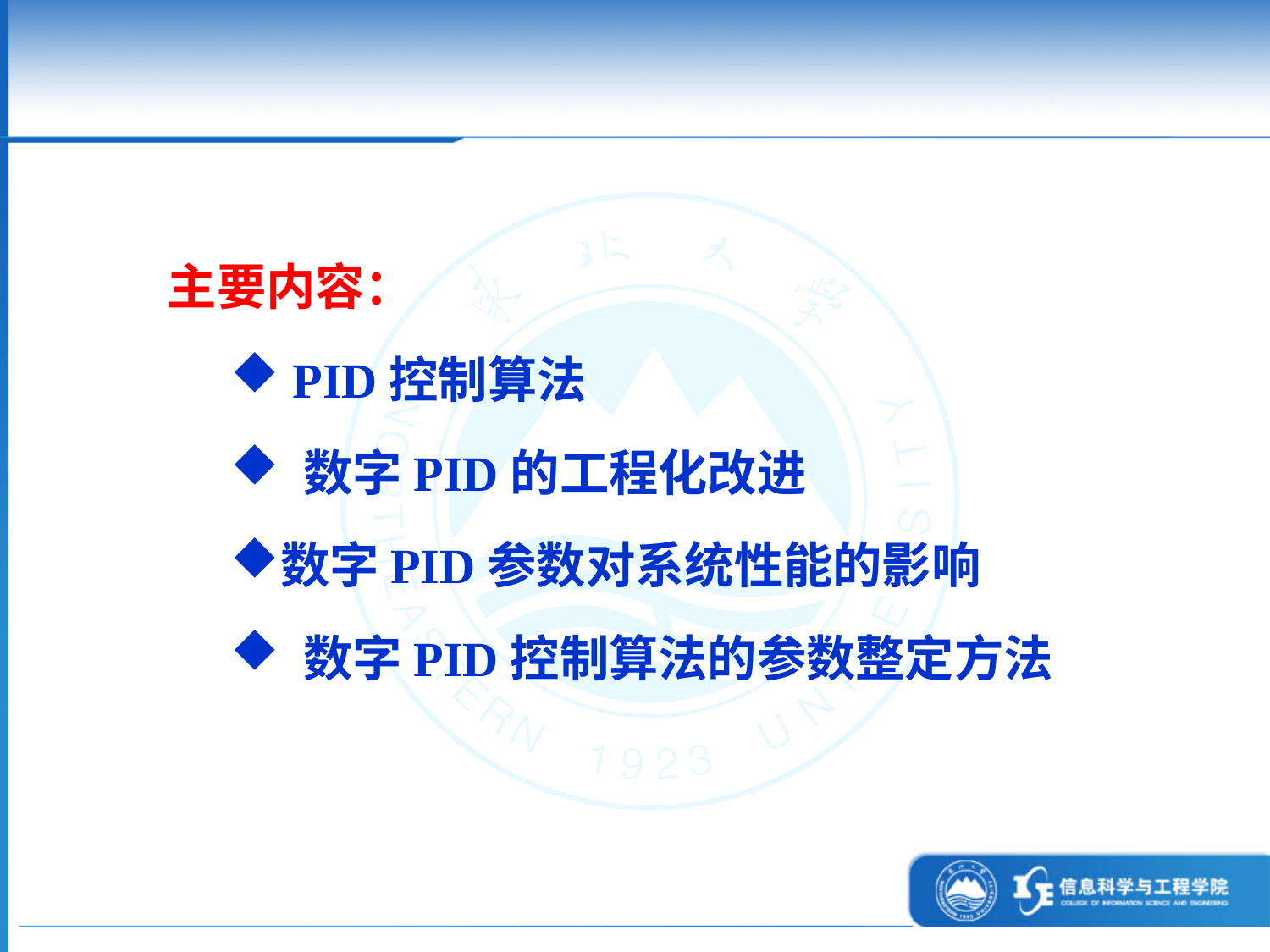

主要内容：
 PID控制算法
 数字PID的工程化改进
数字PID参数对系统性能的影响
 数字PID控制算法的参数整定方法